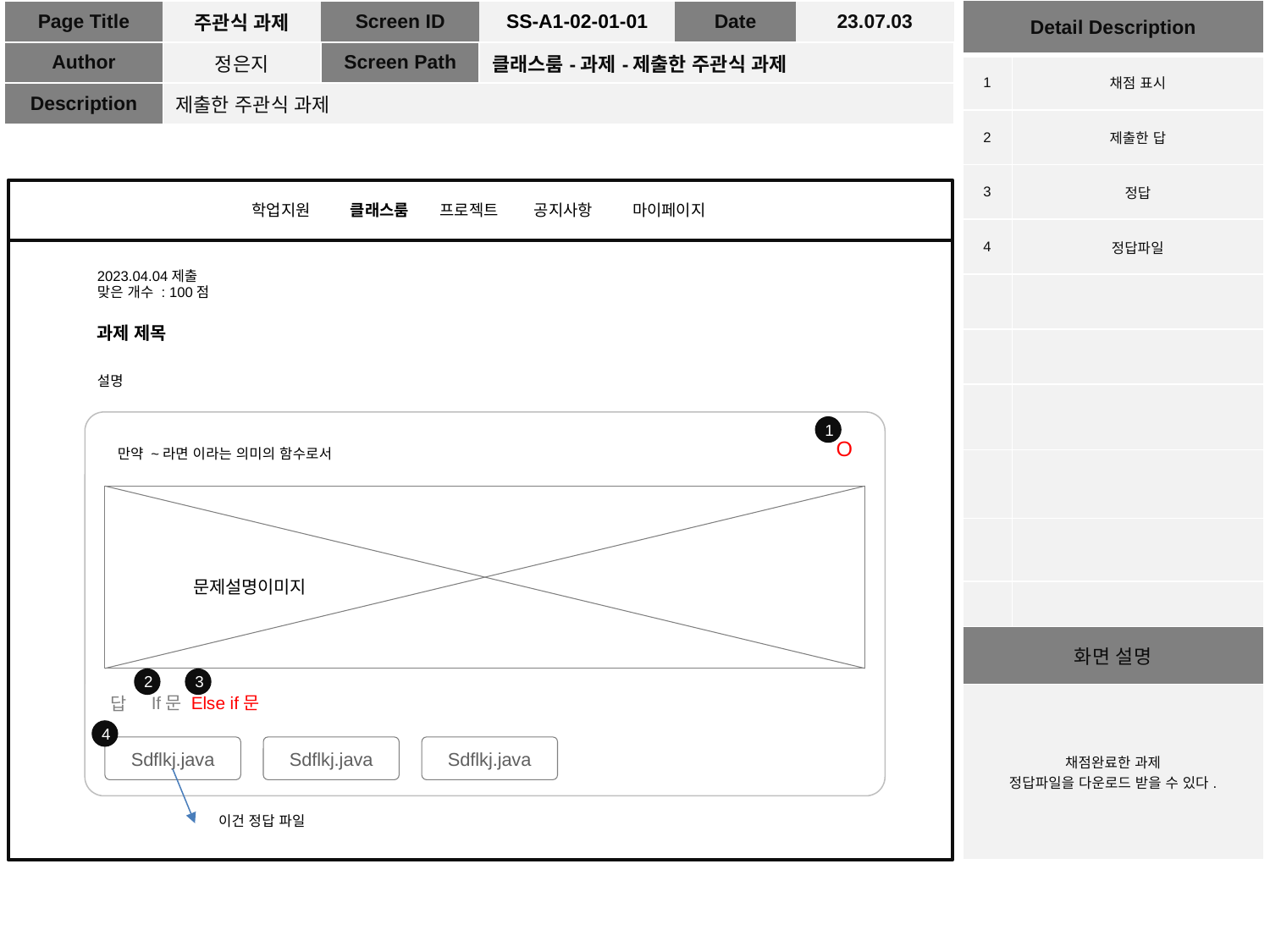

| Detail Description |  |
| --- | --- |
| 1 | 채점 표시 |
| 2 | 제출한 답 |
| 3 | 정답 |
| 4 | 정답파일 |
|  |  |
|  |  |
|  |  |
|  |  |
|  |  |
|  |  |
| 화면 설명 |  |
| 채점완료한 과제 정답파일을 다운로드 받을 수 있다. |  |
| Page Title | 주관식 과제 | Screen ID | SS-A1-02-01-01 | Date | 23.07.03 |
| --- | --- | --- | --- | --- | --- |
| Author | 정은지 | Screen Path | 클래스룸-과제-제출한 주관식 과제 |  |  |
| Description | 제출한 주관식 과제 |  |  |  |  |

학업지원         클래스룸       프로젝트        공지사항         마이페이지

2023.04.04제출
맞은 개수 : 100점

과제 제목
설명

1
O

만약 ~라면 이라는 의미의 함수로서

문제설명이미지
2
3
If문
Else if문
답
4
Sdflkj.java
Sdflkj.java
Sdflkj.java
이건 정답 파일